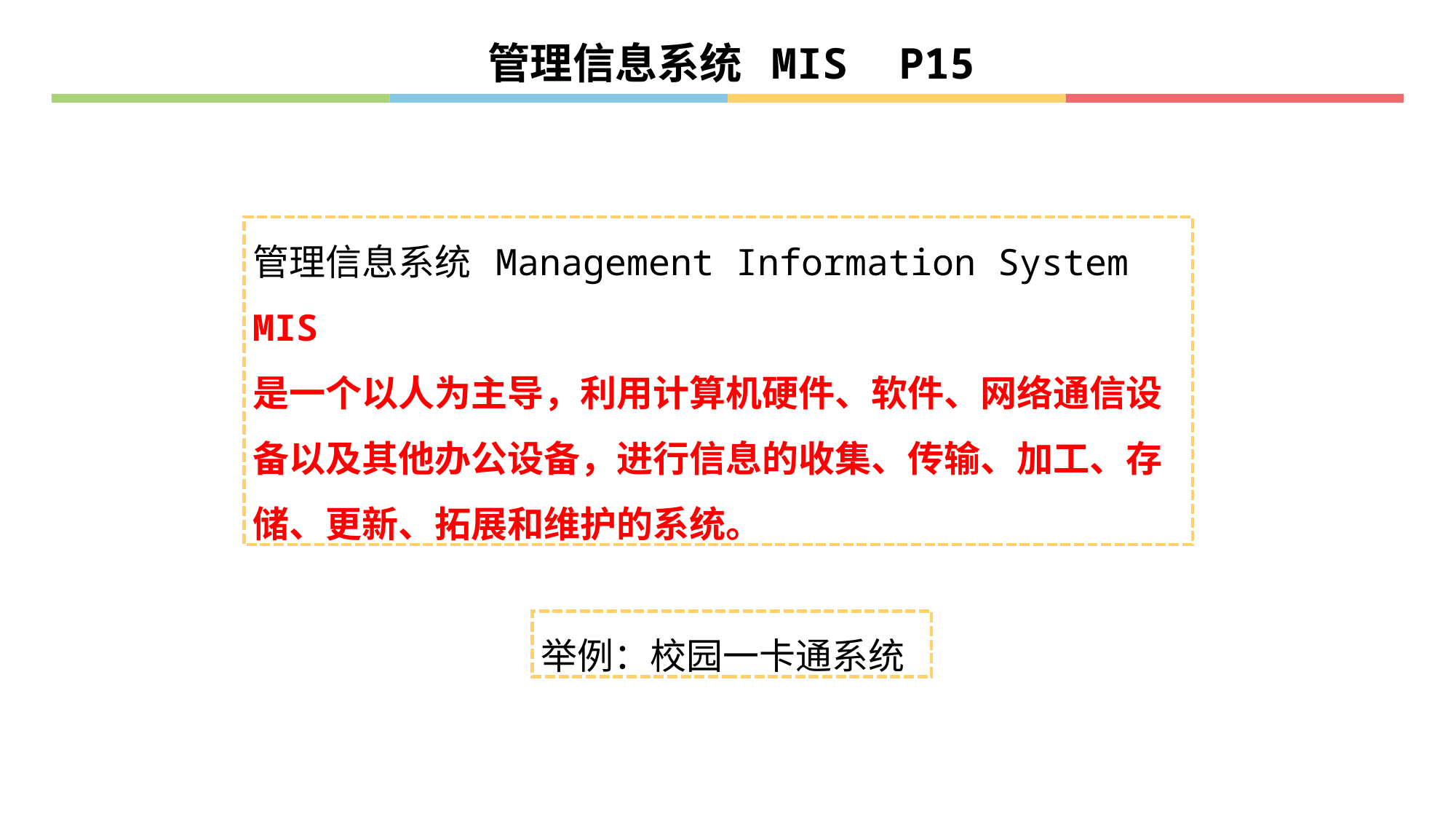

管理信息系统  MIS  P15
管理信息系统  Management Information System  MIS
是一个以人为主导，利用计算机硬件、软件、网络通信设备以及其他办公设备，进行信息的收集、传输、加工、存储、更新、拓展和维护的系统。
举例：校园一卡通系统